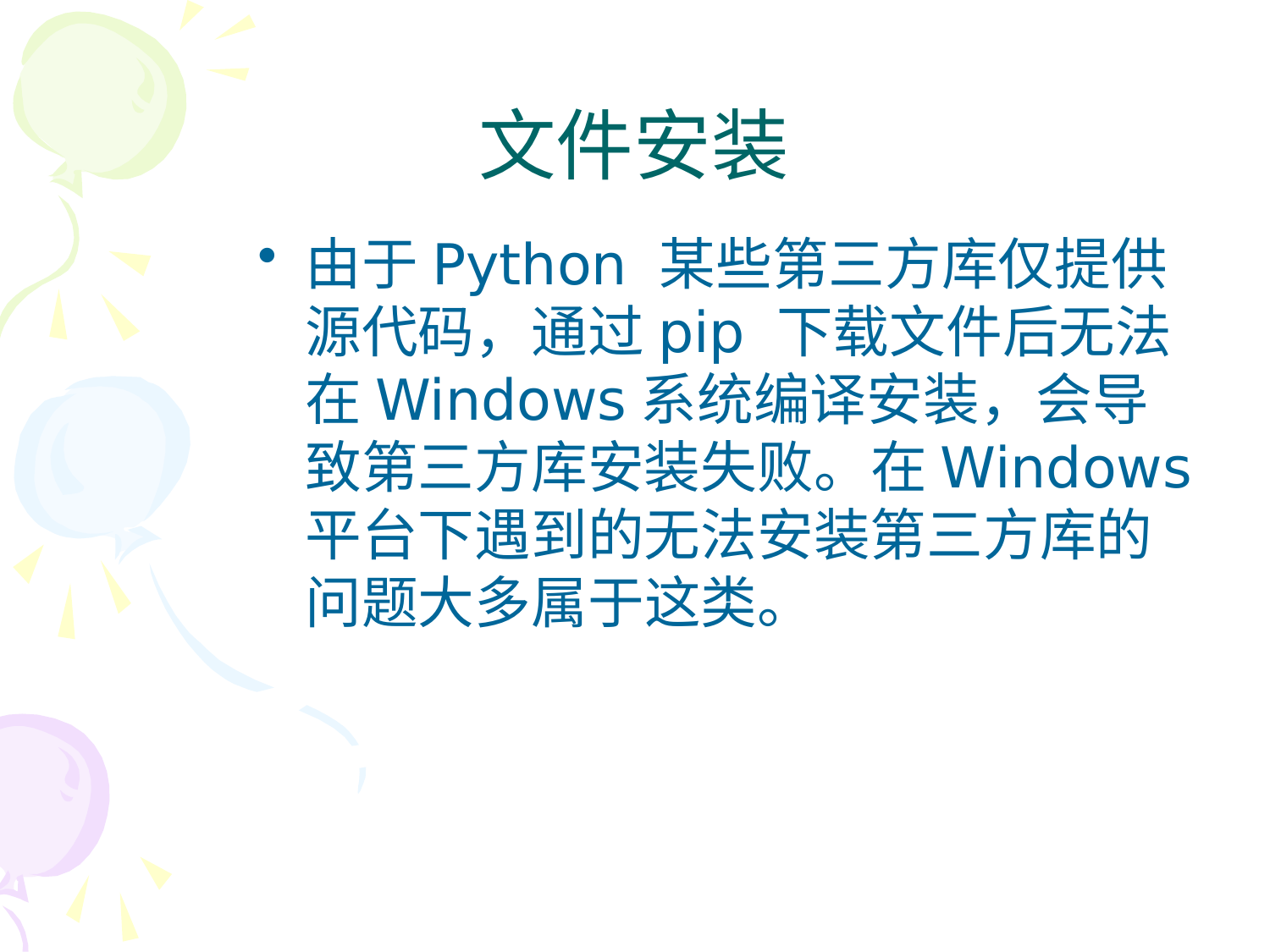

# 文件安装
由于Python 某些第三方库仅提供源代码，通过pip 下载文件后无法在Windows系统编译安装，会导致第三方库安装失败。在Windows 平台下遇到的无法安装第三方库的问题大多属于这类。